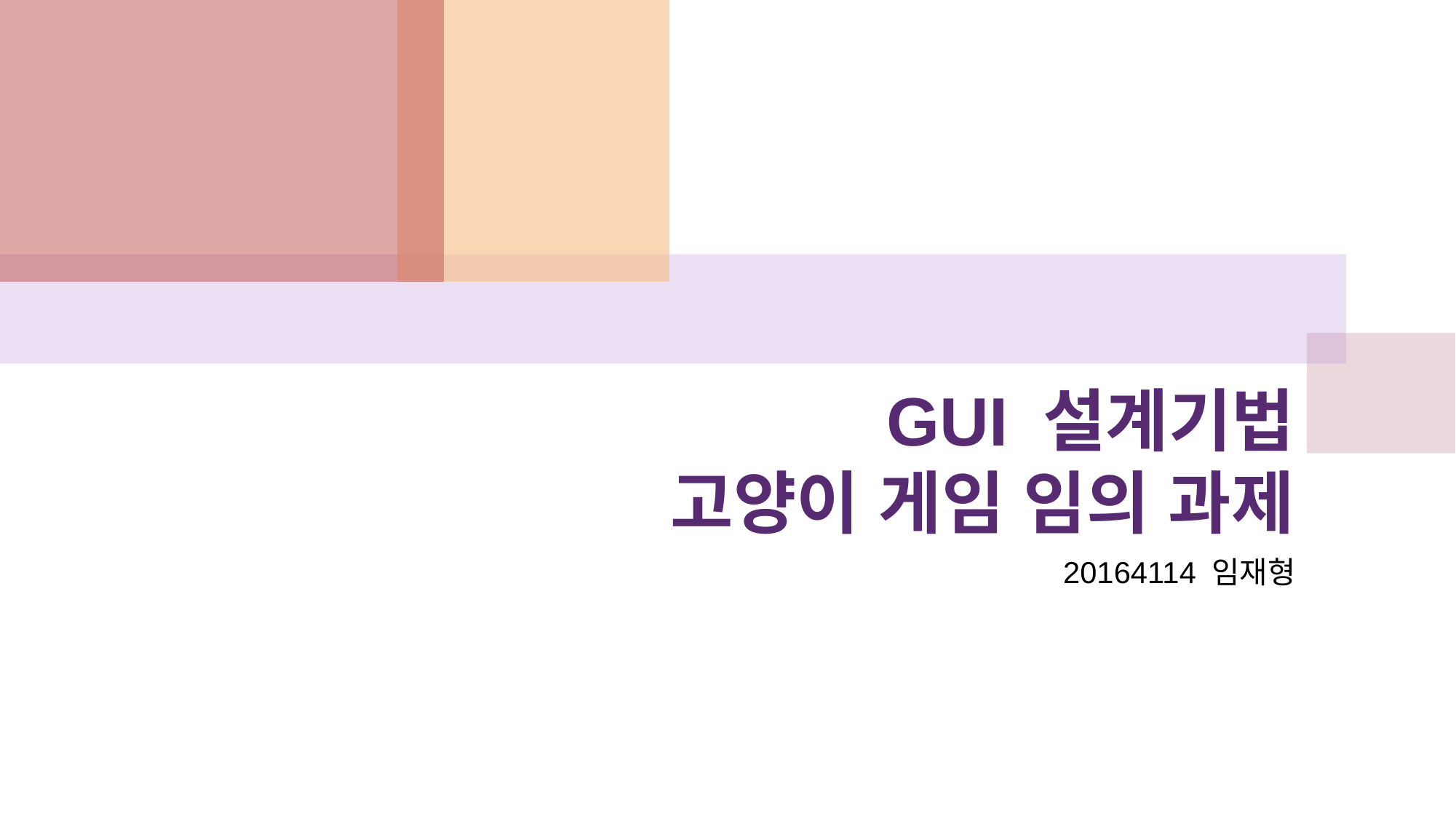

# GUI 설계기법 고양이 게임 임의 과제
20164114 임재형